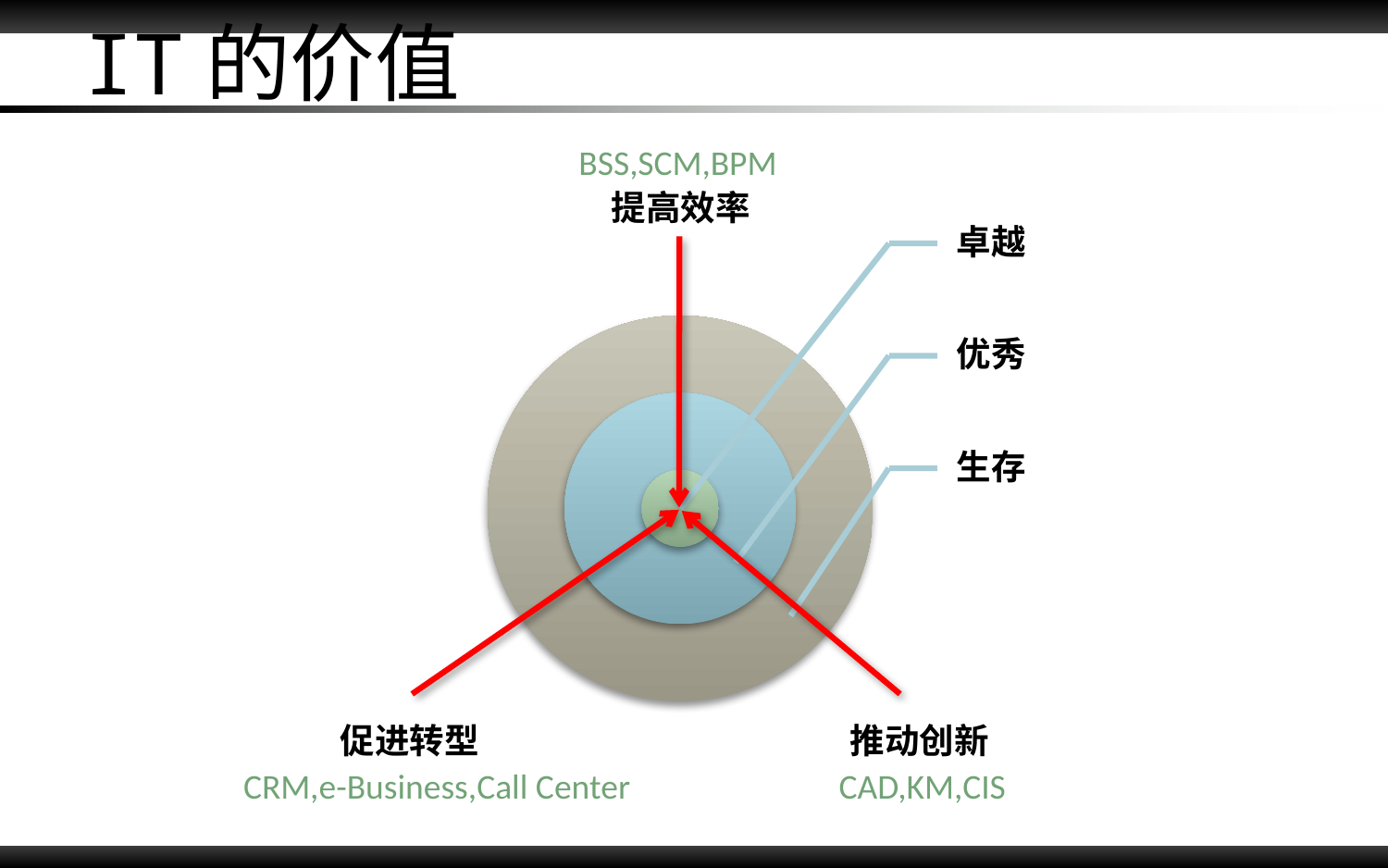

# IT的价值
BSS,SCM,BPM
提高效率
卓越
优秀
生存
促进转型
推动创新
CRM,e-Business,Call Center
CAD,KM,CIS